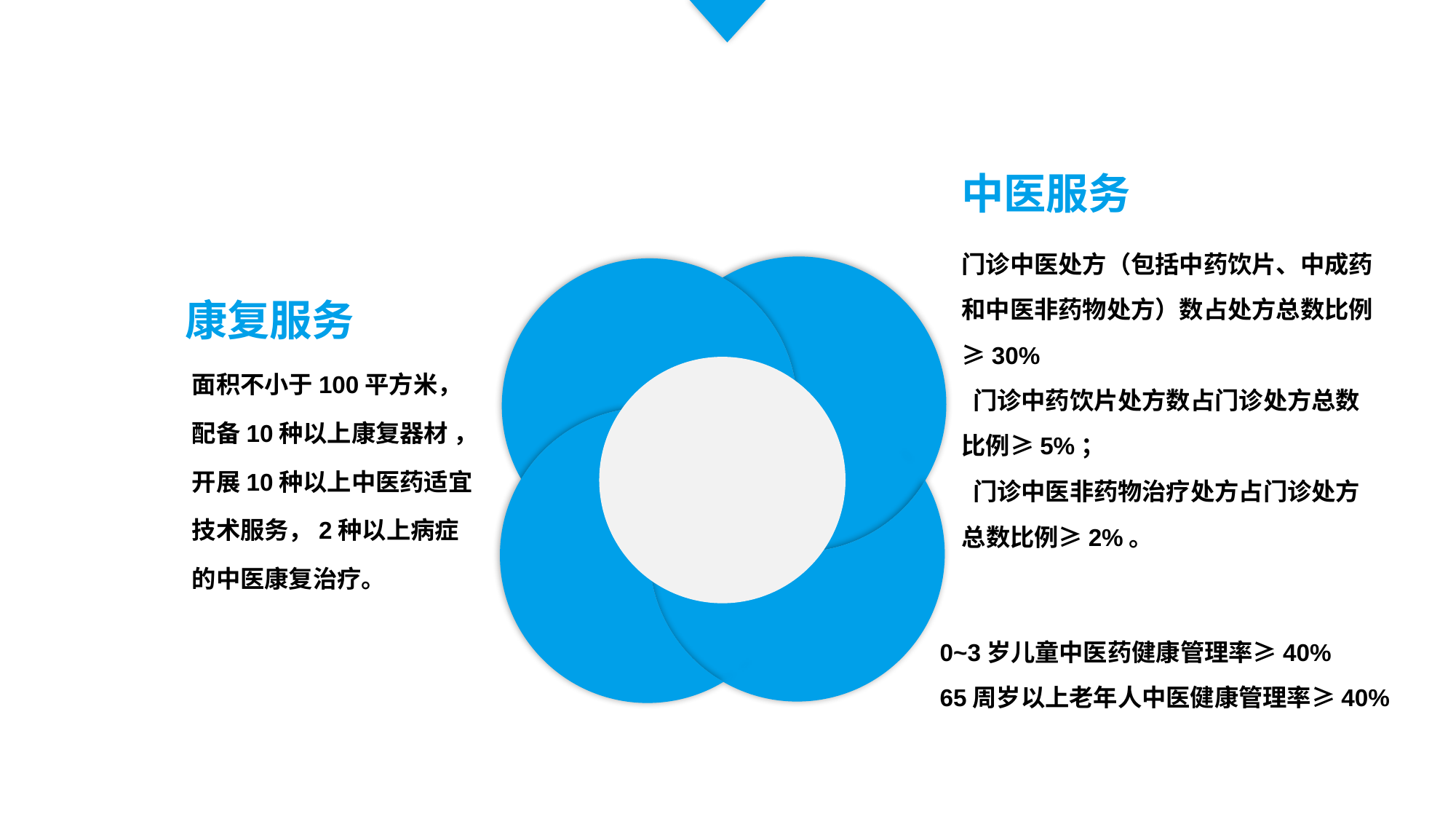

中医服务

门诊中医处方（包括中药饮片、中成药和中医非药物处方）数占处方总数比例≥30%
 门诊中药饮片处方数占门诊处方总数比例≥5%；
 门诊中医非药物治疗处方占门诊处方总数比例≥2%。
康复服务
面积不小于100平方米，配备10种以上康复器材 ，开展10种以上中医药适宜技术服务，2种以上病症的中医康复治疗。

0~3岁儿童中医药健康管理率≥40%
65周岁以上老年人中医健康管理率≥40%